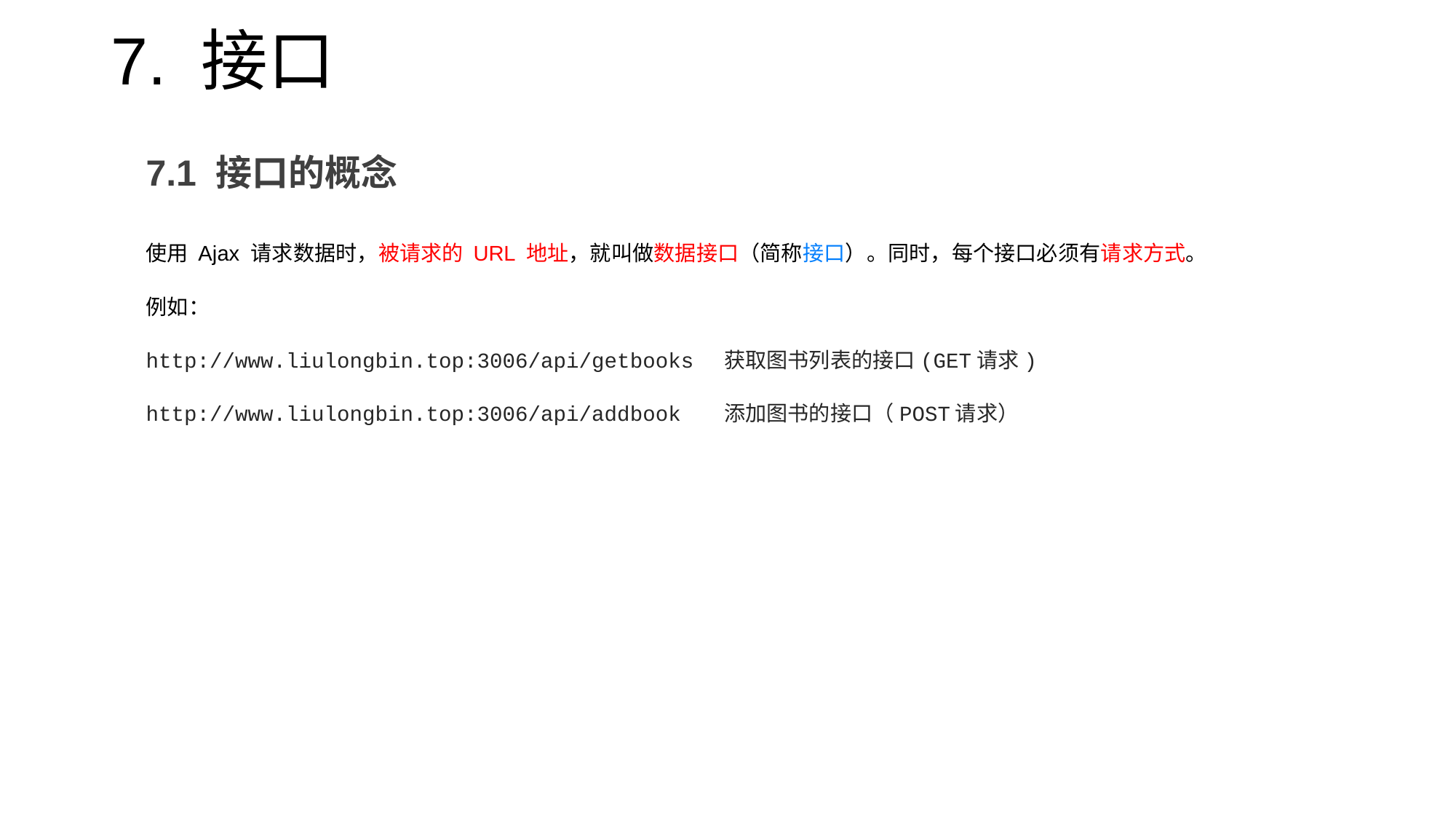

# 7. 接口
7.1 接口的概念
使用 Ajax 请求数据时，被请求的 URL 地址，就叫做数据接口（简称接口）。同时，每个接口必须有请求方式。
例如：
http://www.liulongbin.top:3006/api/getbooks  获取图书列表的接口(GET请求)
http://www.liulongbin.top:3006/api/addbook   添加图书的接口（POST请求）